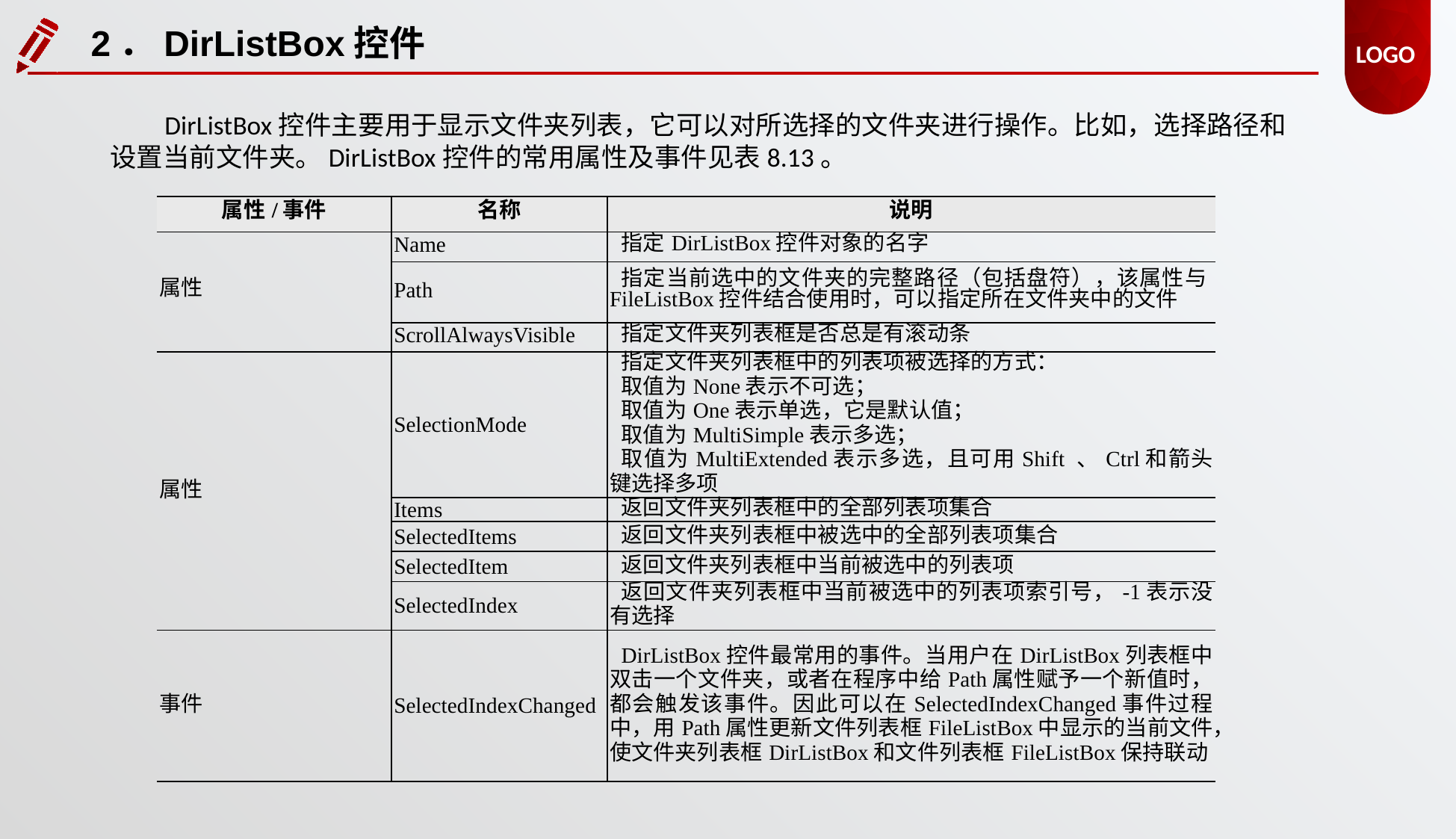

2．DirListBox控件
DirListBox控件主要用于显示文件夹列表，它可以对所选择的文件夹进行操作。比如，选择路径和设置当前文件夹。DirListBox控件的常用属性及事件见表8.13。
| 属性/事件 | 名称 | 说明 |
| --- | --- | --- |
| 属性 | Name | 指定DirListBox控件对象的名字 |
|  | Path | 指定当前选中的文件夹的完整路径（包括盘符），该属性与FileListBox控件结合使用时，可以指定所在文件夹中的文件 |
|  | ScrollAlwaysVisible | 指定文件夹列表框是否总是有滚动条 |
| 属性 | SelectionMode | 指定文件夹列表框中的列表项被选择的方式： 取值为None表示不可选； 取值为One表示单选，它是默认值； 取值为MultiSimple表示多选； 取值为MultiExtended表示多选，且可用Shift 、Ctrl和箭头键选择多项 |
|  | Items | 返回文件夹列表框中的全部列表项集合 |
|  | SelectedItems | 返回文件夹列表框中被选中的全部列表项集合 |
|  | SelectedItem | 返回文件夹列表框中当前被选中的列表项 |
|  | SelectedIndex | 返回文件夹列表框中当前被选中的列表项索引号，-1表示没有选择 |
| 事件 | SelectedIndexChanged | DirListBox控件最常用的事件。当用户在DirListBox列表框中双击一个文件夹，或者在程序中给Path属性赋予一个新值时，都会触发该事件。因此可以在SelectedIndexChanged事件过程中，用Path属性更新文件列表框FileListBox中显示的当前文件，使文件夹列表框DirListBox和文件列表框FileListBox保持联动 |